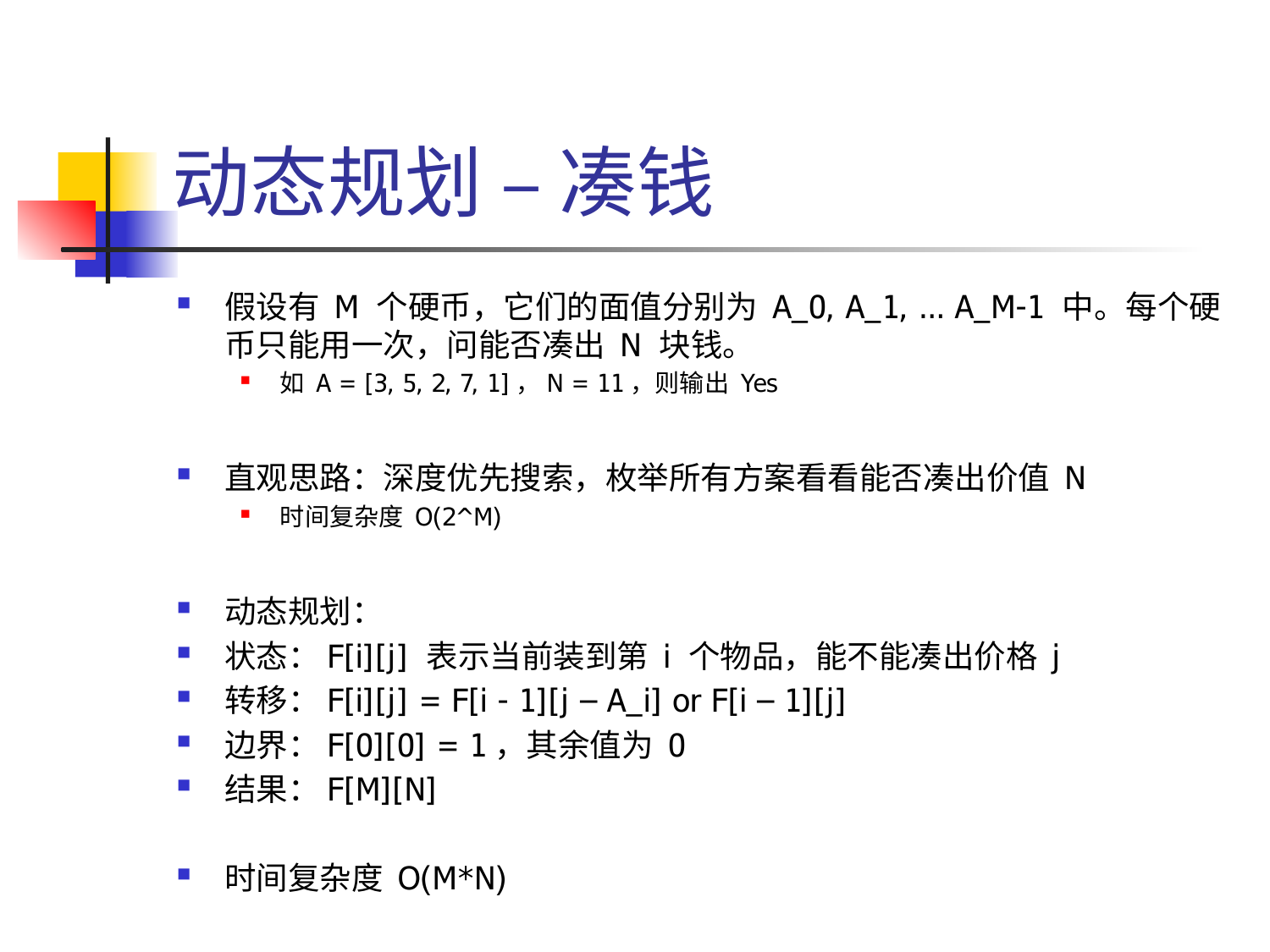

# 动态规划 – 凑钱
假设有 M 个硬币，它们的面值分别为 A_0, A_1, … A_M-1 中。每个硬币只能用一次，问能否凑出 N 块钱。
如 A = [3, 5, 2, 7, 1]，N = 11，则输出 Yes

直观思路：深度优先搜索，枚举所有方案看看能否凑出价值 N
时间复杂度 O(2^M)

动态规划：
状态：F[i][j] 表示当前装到第 i 个物品，能不能凑出价格 j
转移：F[i][j] = F[i - 1][j – A_i] or F[i – 1][j]
边界：F[0][0] = 1，其余值为 0
结果：F[M][N]

时间复杂度 O(M*N)